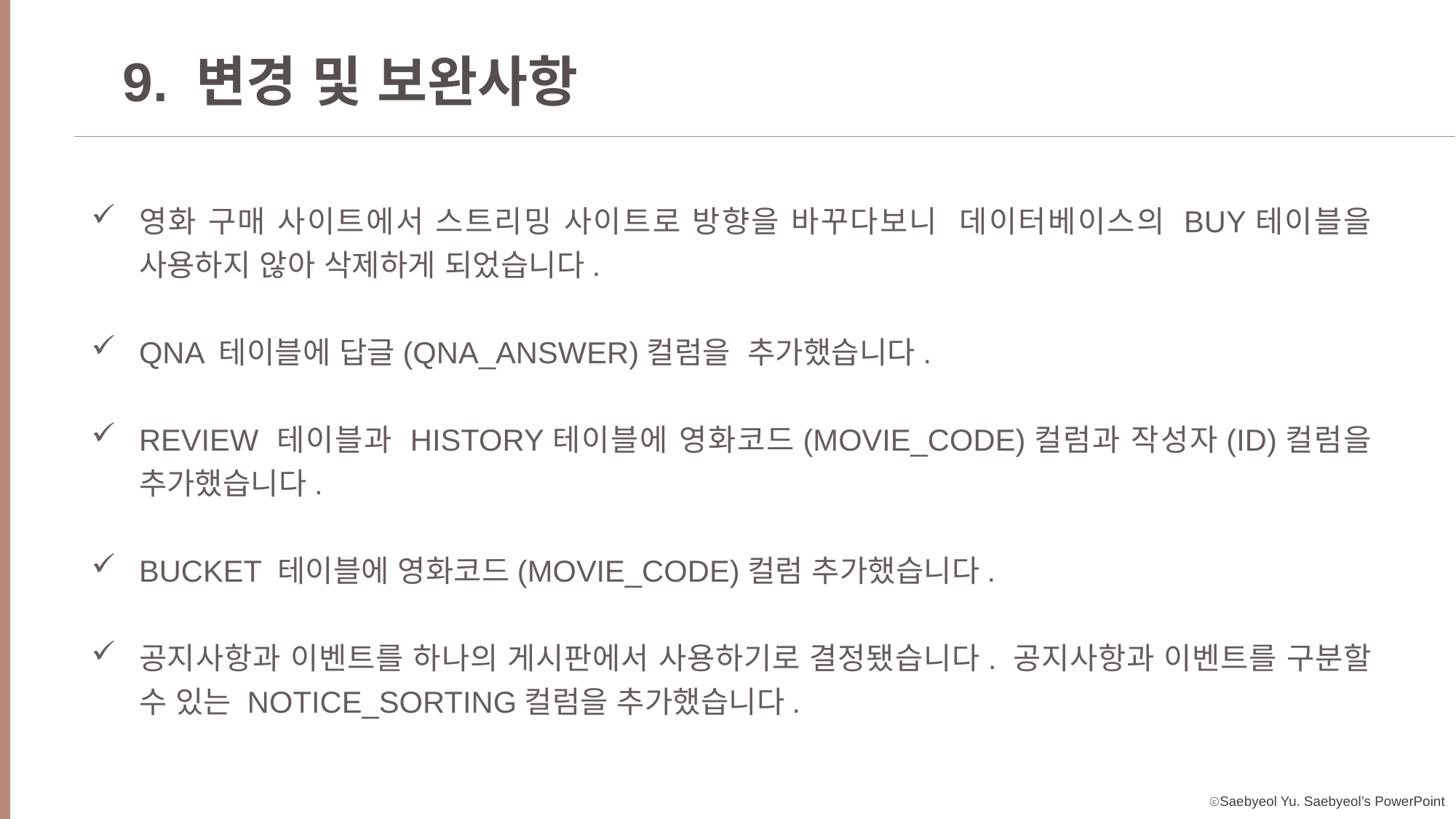

9. 변경 및 보완사항
영화 구매 사이트에서 스트리밍 사이트로 방향을 바꾸다보니  데이터베이스의 BUY테이블을 사용하지 않아 삭제하게 되었습니다.

QNA 테이블에 답글(QNA_ANSWER)컬럼을  추가했습니다.

REVIEW 테이블과 HISTORY테이블에 영화코드(MOVIE_CODE)컬럼과 작성자(ID)컬럼을 추가했습니다.

BUCKET 테이블에 영화코드(MOVIE_CODE)컬럼 추가했습니다.

공지사항과 이벤트를 하나의 게시판에서 사용하기로 결정됐습니다. 공지사항과 이벤트를 구분할 수 있는 NOTICE_SORTING컬럼을 추가했습니다.